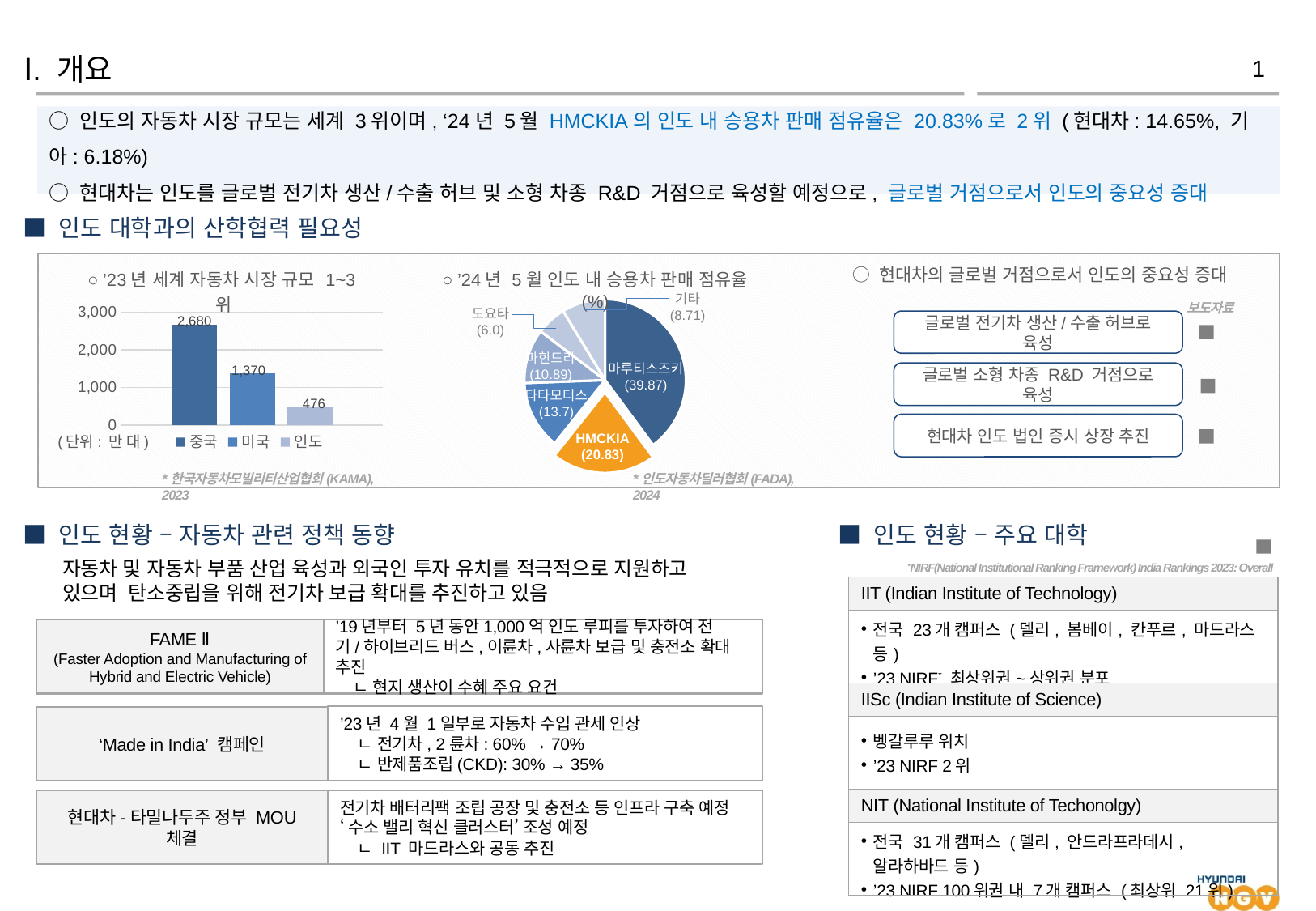

# Ⅰ. 개요
1
○ 인도의 자동차 시장 규모는 세계 3위이며, ‘24년 5월 HMCKIA의 인도 내 승용차 판매 점유율은 20.83%로 2위 (현대차: 14.65%, 기아: 6.18%)
○ 현대차는 인도를 글로벌 전기차 생산/수출 허브 및 소형 차종 R&D 거점으로 육성할 예정으로, 글로벌 거점으로서 인도의 중요성 증대
■ 인도 대학과의 산학협력 필요성

### Chart: ○ ’24년 5월 인도 내 승용차 판매 점유율 (%)

| Category | 판매 |
|---|---|
| 마루티스즈키 | 39.87 |
| HMCKIA (2위) | 20.83 |
| 타타모터스 | 13.7 |
| 마힌드라 | 10.89 |
| 도요타 | 6.0 |
| 기타 | 8.710000000000008 |

### Chart: ○ ’23년 세계 자동차 시장 규모 1~3위

| Category | 중국 | 미국 | 인도 |
|---|---|---|---|
|  | 2680.0 | 1370.0 | 476.0 |
○ 현대차의 글로벌 거점으로서 인도의 중요성 증대
기타 (8.71)
보도자료
도요타
(6.0)
글로벌 전기차 생산/수출 허브로 육성

마힌드라(10.89)
마루티스즈키
(39.87)
글로벌 소형 차종 R&D 거점으로 육성

타타모터스
(13.7)
현대차 인도 법인 증시 상장 추진
HMCKIA
(20.83)

*인도자동차딜러협회(FADA), 2024
*한국자동차모빌리티산업협회(KAMA), 2023
■ 인도 현황 – 자동차 관련 정책 동향
■ 인도 현황 – 주요 대학

자동차 및 자동차 부품 산업 육성과 외국인 투자 유치를 적극적으로 지원하고 있으며  탄소중립을 위해 전기차 보급 확대를 추진하고 있음
*NIRF(National Institutional Ranking Framework) India Rankings 2023: Overall
| IIT (Indian Institute of Technology) |
| --- |
| 전국 23개 캠퍼스 (델리, 봄베이, 칸푸르, 마드라스 등) ’23 NIRF\* 최상위권~상위권 분포 |
| IISc (Indian Institute of Science) |
| 벵갈루루 위치 ’23 NIRF 2위 |
| NIT (National Institute of Techonolgy) |
| 전국 31개 캠퍼스 (델리, 안드라프라데시, 알라하바드 등) ’23 NIRF 100위권 내 7개 캠퍼스 (최상위 21위) |
’19년부터 5년 동안1,000억 인도 루피를 투자하여 전기/하이브리드 버스,이륜차,사륜차 보급 및 충전소 확대 추진
   ㄴ 현지 생산이 수혜 주요 요건
FAME Ⅱ
(Faster Adoption and Manufacturing of Hybrid and Electric Vehicle)
’23년 4월 1일부로 자동차 수입 관세 인상
   ㄴ 전기차, 2륜차: 60% → 70%
   ㄴ 반제품조립(CKD): 30% → 35%
‘Made in India’ 캠페인
전기차 배터리팩 조립 공장 및 충전소 등 인프라 구축 예정
‘수소 밸리 혁신 클러스터’ 조성 예정
   ㄴ IIT 마드라스와 공동 추진
현대차-타밀나두주 정부 MOU 체결